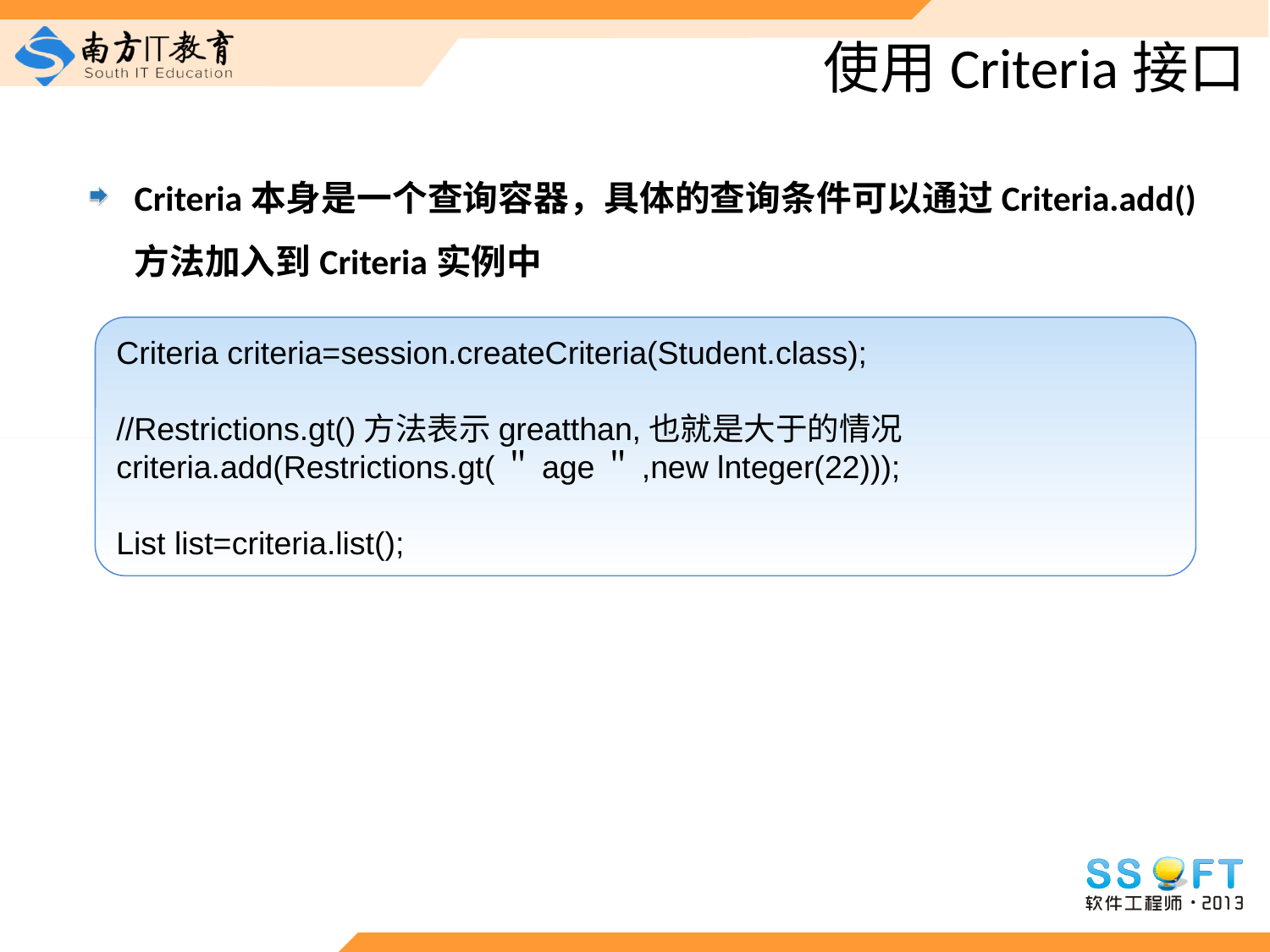

# 使用Criteria接口
Criteria本身是一个查询容器，具体的查询条件可以通过Criteria.add()方法加入到Criteria实例中

Criteria criteria=session.createCriteria(Student.class);

//Restrictions.gt()方法表示greatthan,也就是大于的情况
criteria.add(Restrictions.gt(＂age＂,new lnteger(22)));

List list=criteria.list();